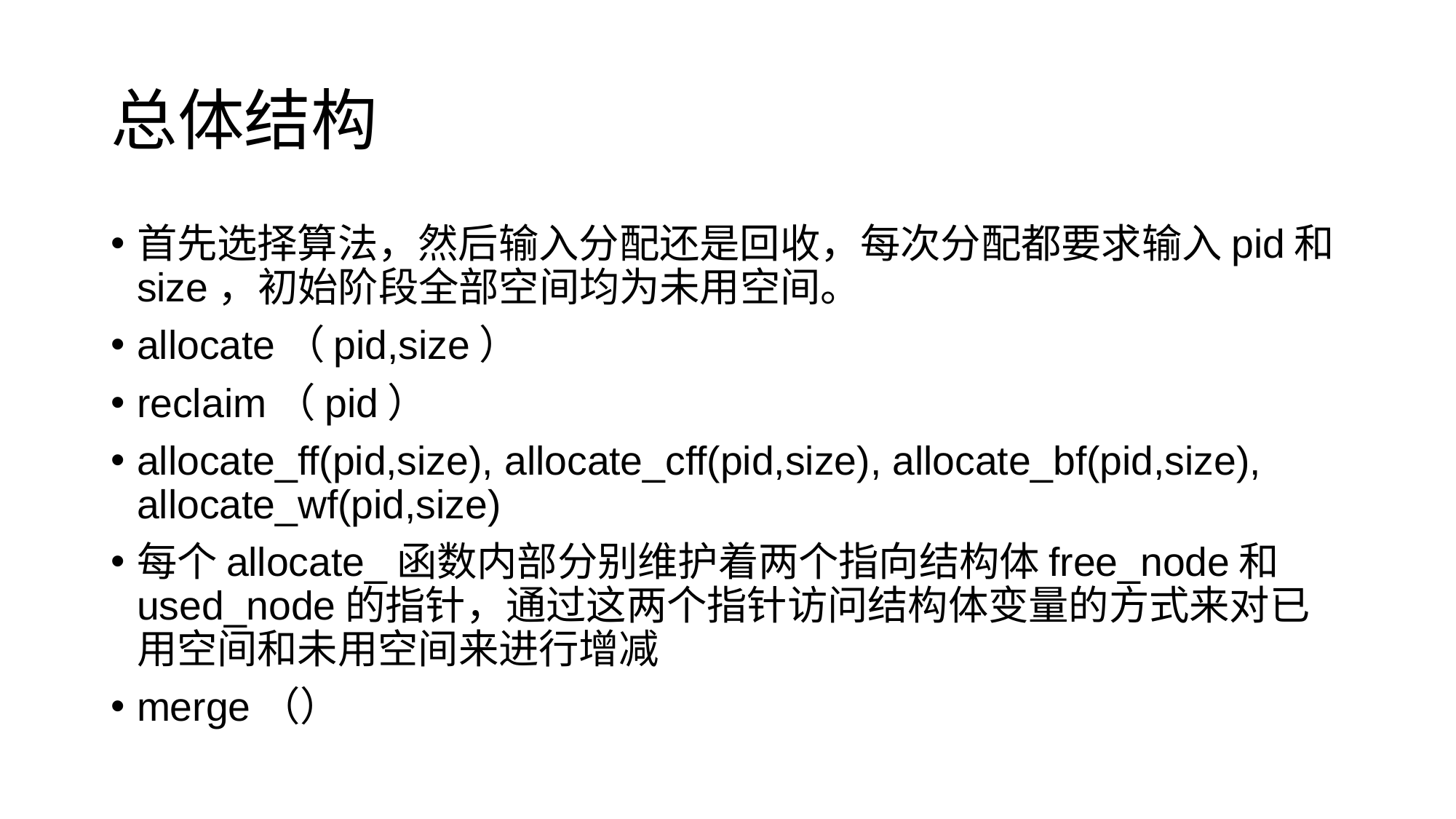

# 总体结构
首先选择算法，然后输入分配还是回收，每次分配都要求输入pid和size，初始阶段全部空间均为未用空间。
allocate（pid,size）
reclaim（pid）
allocate_ff(pid,size), allocate_cff(pid,size), allocate_bf(pid,size), allocate_wf(pid,size)
每个allocate_函数内部分别维护着两个指向结构体free_node和 used_node的指针，通过这两个指针访问结构体变量的方式来对已用空间和未用空间来进行增减
merge（）